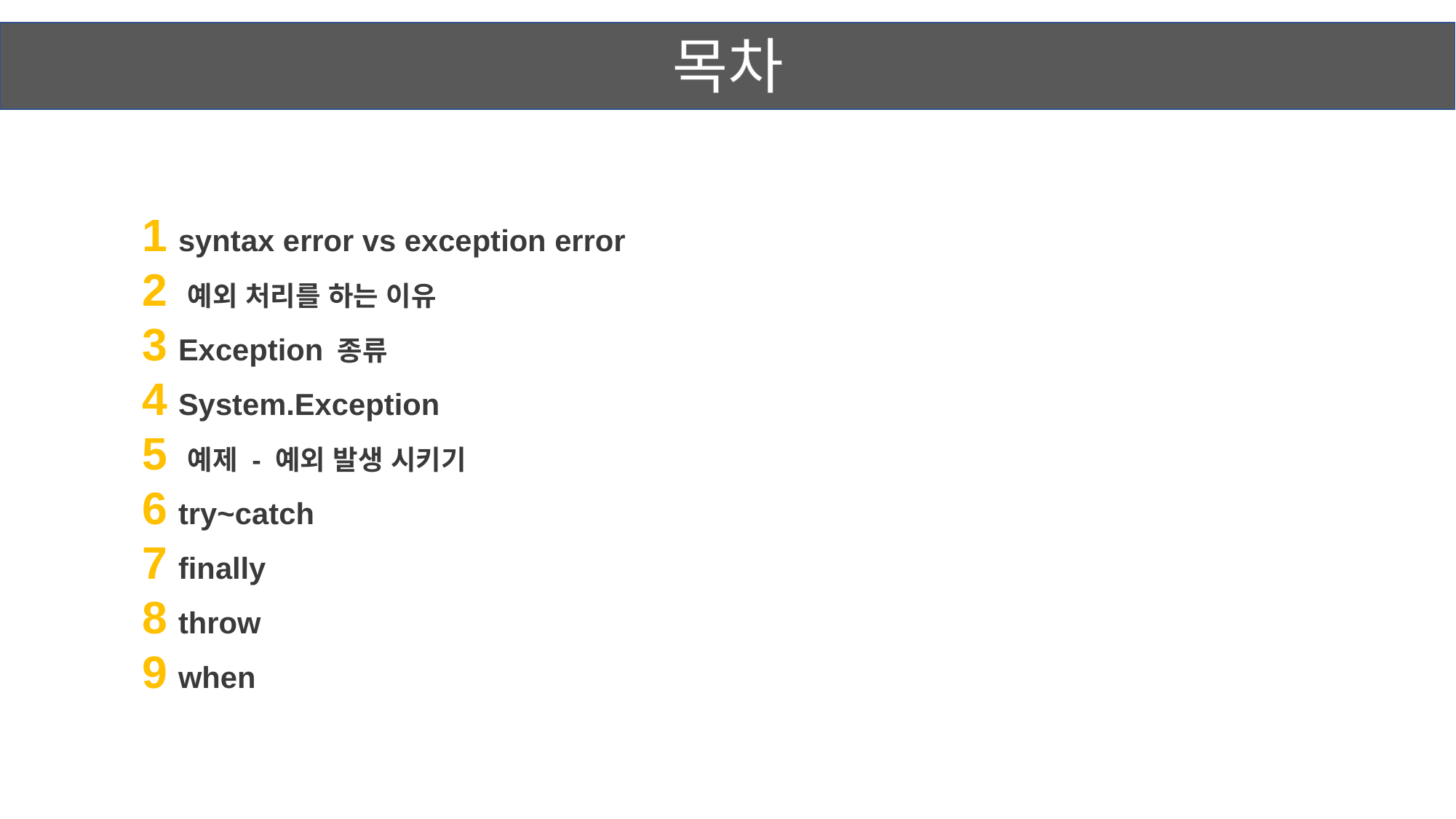

목차

1 syntax error vs exception error
2 예외 처리를 하는 이유
3 Exception 종류
4 System.Exception
5 예제 - 예외 발생 시키기
6 try~catch
7 finally
8 throw
9 when